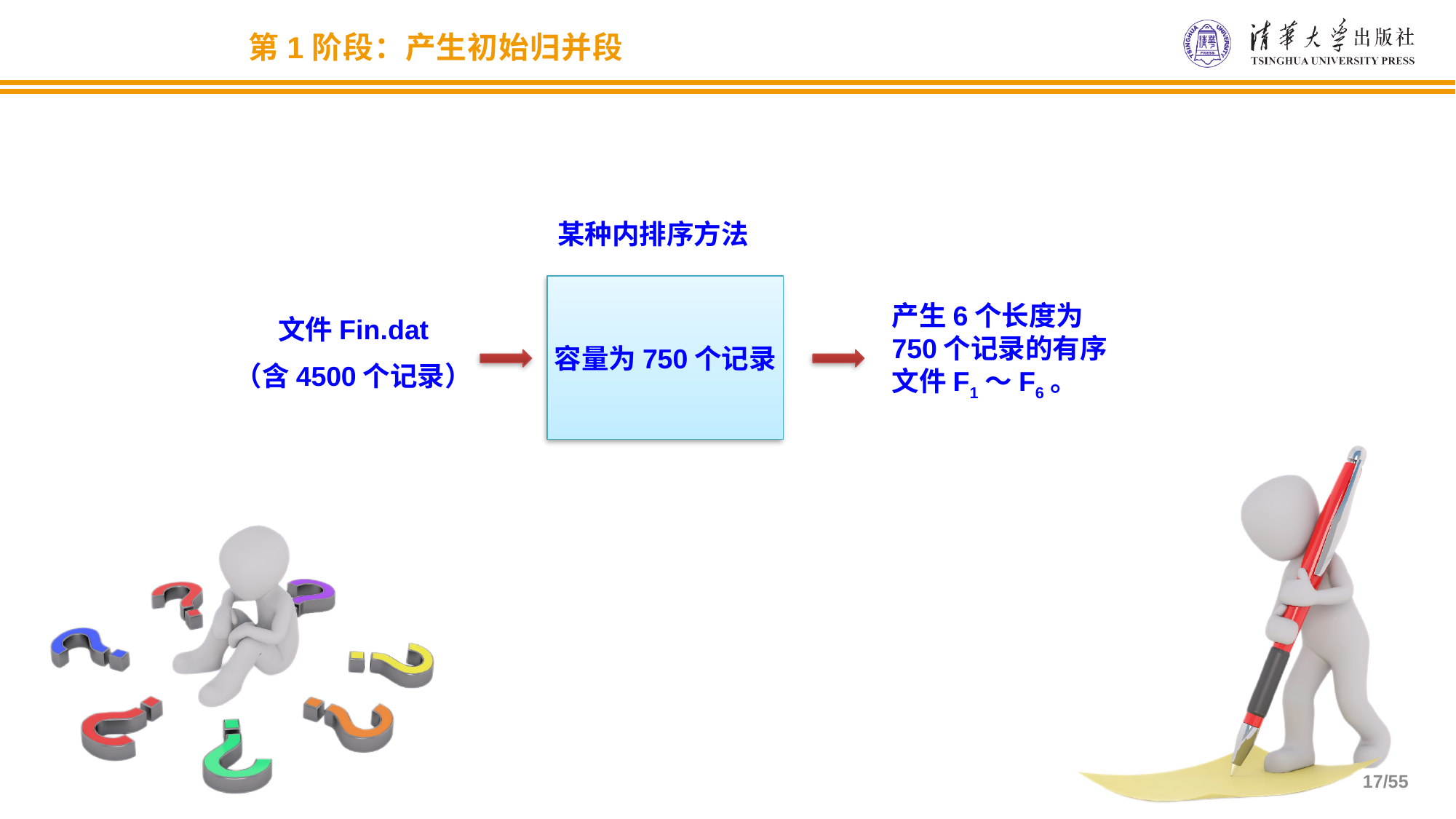

第1阶段：产生初始归并段
某种内排序方法
容量为750个记录
产生6个长度为750个记录的有序文件F1～F6。
文件Fin.dat
（含4500个记录）

17/55